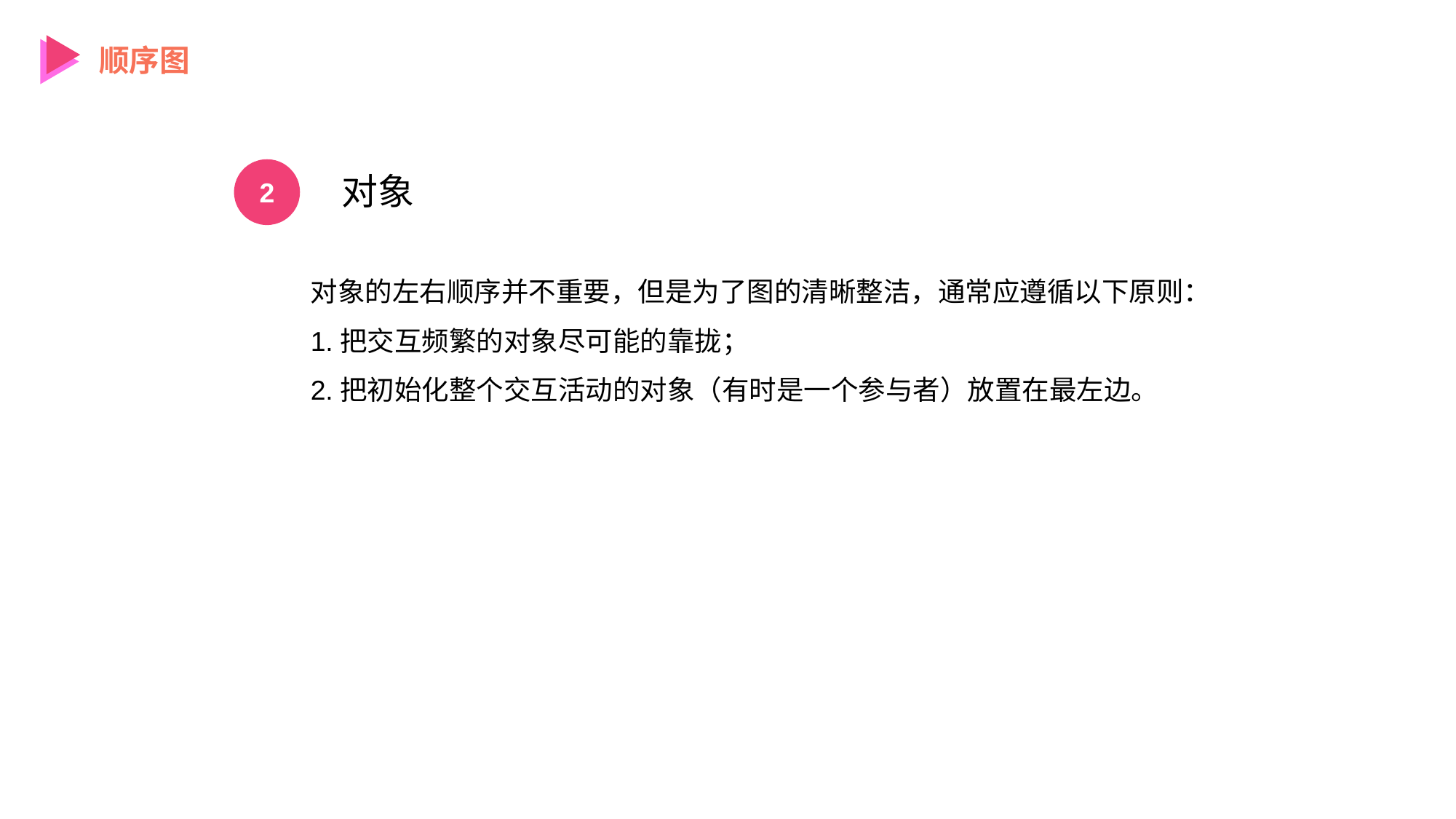

顺序图
2
对象
对象的左右顺序并不重要，但是为了图的清晰整洁，通常应遵循以下原则：
1.把交互频繁的对象尽可能的靠拢；
2.把初始化整个交互活动的对象（有时是一个参与者）放置在最左边。